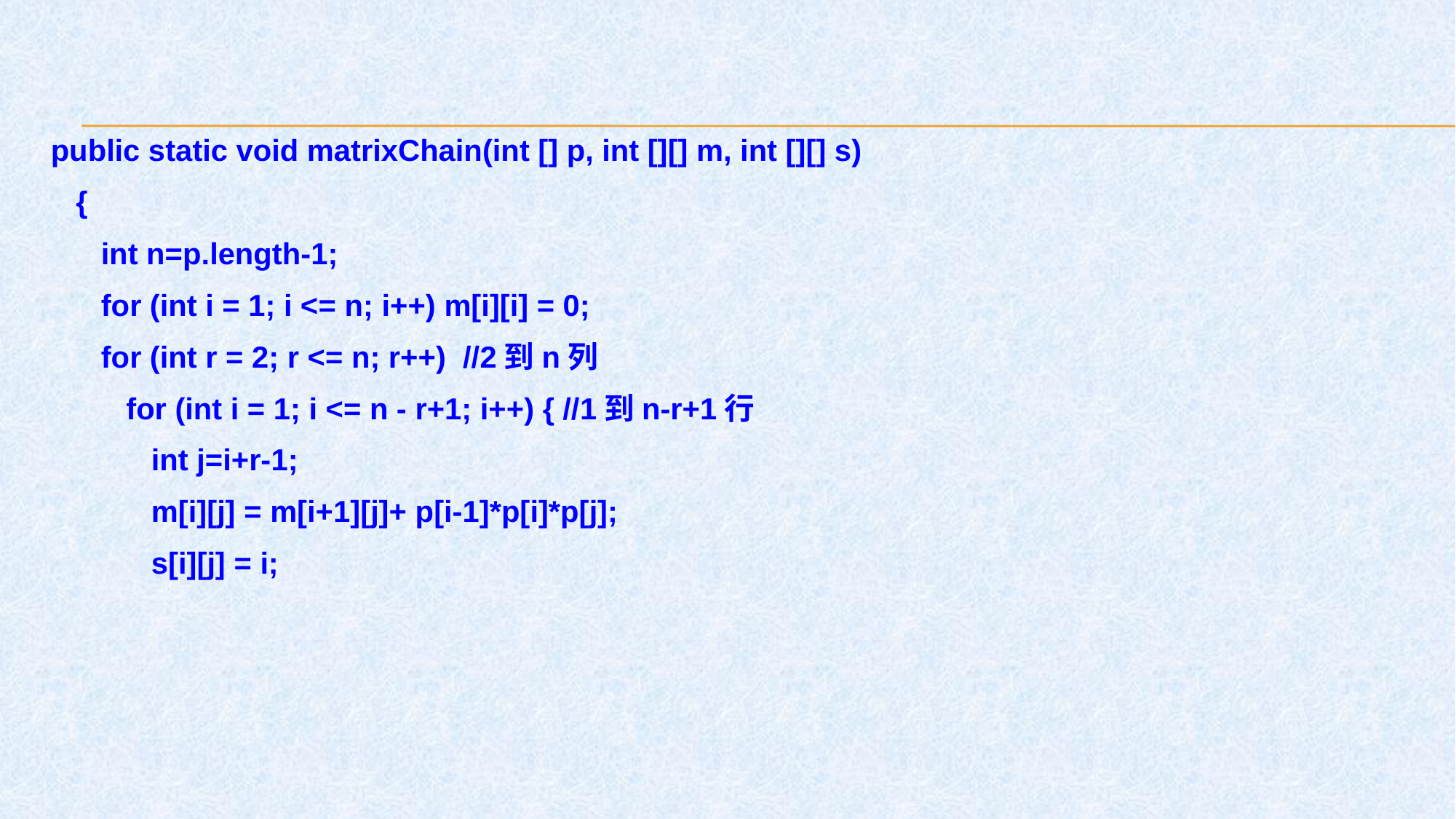

public static void matrixChain(int [] p, int [][] m, int [][] s)
   {
      int n=p.length-1;
      for (int i = 1; i <= n; i++) m[i][i] = 0;
      for (int r = 2; r <= n; r++)  //2到n列
         for (int i = 1; i <= n - r+1; i++) { //1到n-r+1行
            int j=i+r-1;
            m[i][j] = m[i+1][j]+ p[i-1]*p[i]*p[j];
            s[i][j] = i;